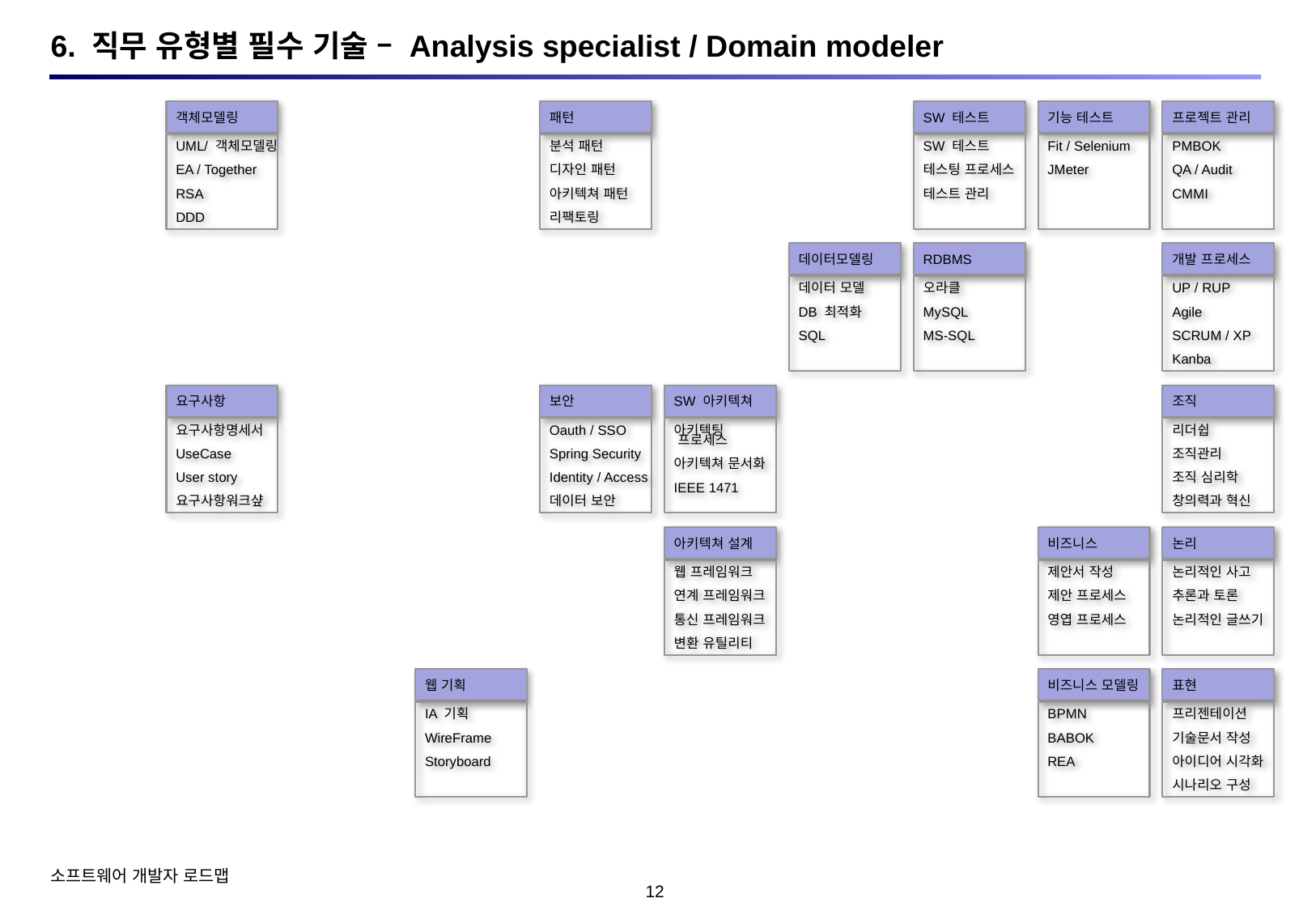

# 6. 직무 유형별 필수 기술 – Analysis specialist / Domain modeler
객체모델링
UML/ 객체모델링
EA / Together
RSA
DDD
패턴
분석 패턴
디자인 패턴
아키텍쳐 패턴
리팩토링
SW 테스트
SW 테스트
테스팅 프로세스
테스트 관리
기능 테스트
Fit / Selenium
JMeter
프로젝트 관리
PMBOK
QA / Audit
CMMI
데이터모델링
데이터 모델
DB 최적화
SQL
RDBMS
오라클
MySQL
MS-SQL
개발 프로세스
UP / RUP
Agile
SCRUM / XP
Kanba
요구사항
요구사항명세서
UseCase
User story
요구사항워크샾
보안
Oauth / SSO
Spring Security
Identity / Access
데이터 보안
SW 아키텍쳐
아키텍팅
 프로세스
아키텍쳐 문서화
IEEE 1471
조직
리더쉽
조직관리
조직 심리학
창의력과 혁신
아키텍쳐 설계
웹 프레임워크
연계 프레임워크
통신 프레임워크
변환 유틸리티
비즈니스
제안서 작성
제안 프로세스
영엽 프로세스
논리
논리적인 사고
추론과 토론
논리적인 글쓰기

웹 기획
IA 기획
WireFrame
Storyboard
비즈니스 모델링
BPMN
BABOK
REA
표현
프리젠테이션
기술문서 작성
아이디어 시각화
시나리오 구성